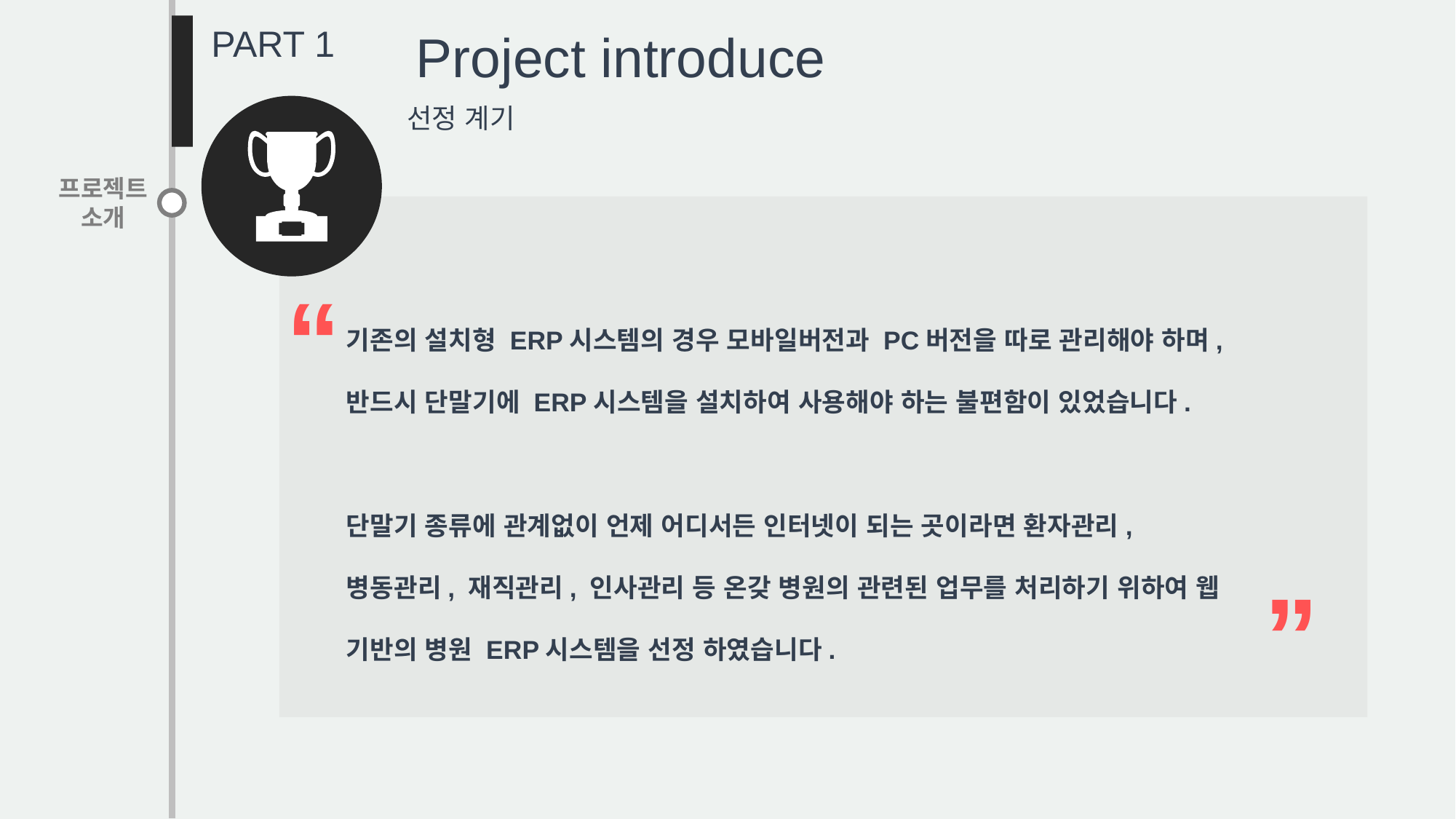

PART 1
Project introduce
선정 계기

프로젝트
소개

“
기존의 설치형 ERP시스템의 경우 모바일버전과 PC버전을 따로 관리해야 하며, 반드시 단말기에 ERP시스템을 설치하여 사용해야 하는 불편함이 있었습니다.

단말기 종류에 관계없이 언제 어디서든 인터넷이 되는 곳이라면 환자관리,
병동관리, 재직관리, 인사관리 등 온갖 병원의 관련된 업무를 처리하기 위하여 웹 기반의 병원 ERP시스템을 선정 하였습니다.

“